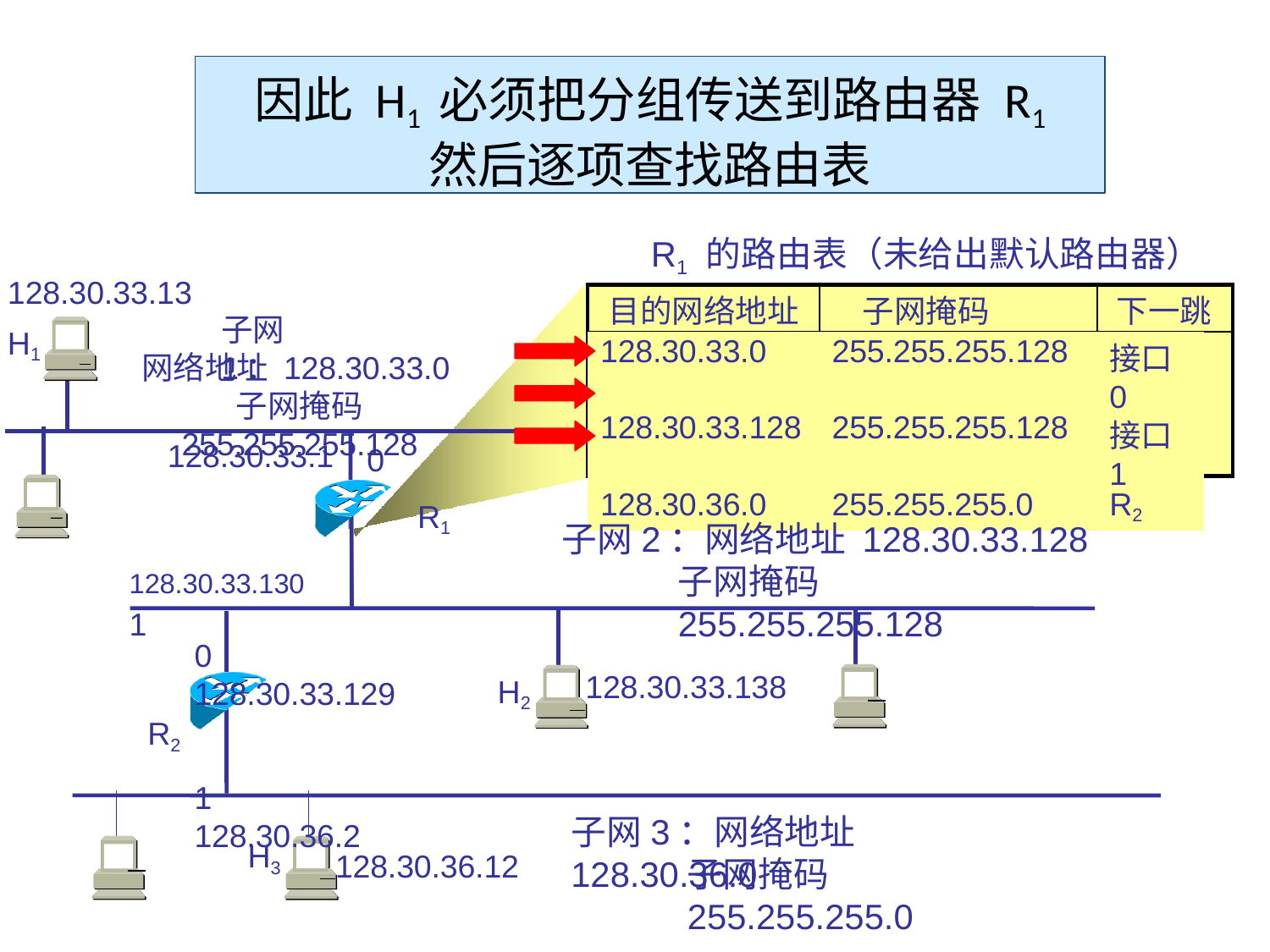

因此H1 必须把分组传送到路由器R1
然后逐项查找路由表
R1 的路由表（未给出默认路由器）
目的网络地址	子网掩码	下一跳
128.30.33.13

子网1：

H1

| 128.30.33.0 | 255.255.255.128 | 接口 0 |
| --- | --- | --- |
| 128.30.33.128 | 255.255.255.128 | 接口 1 |
| 128.30.36.0 | 255.255.255.0 | R2 |

网络地址 128.30.33.0
子网掩码 255.255.255.128

128.30.33.1
0

R1

子网2：网络地址 128.30.33.128
子网掩码 255.255.255.128

128.30.33.130	1

0	128.30.33.129
R2
1	128.30.36.2

   128.30.33.138

H2

子网3：网络地址 128.30.36.0

H3

   128.30.36.12
子网掩码 255.255.255.0